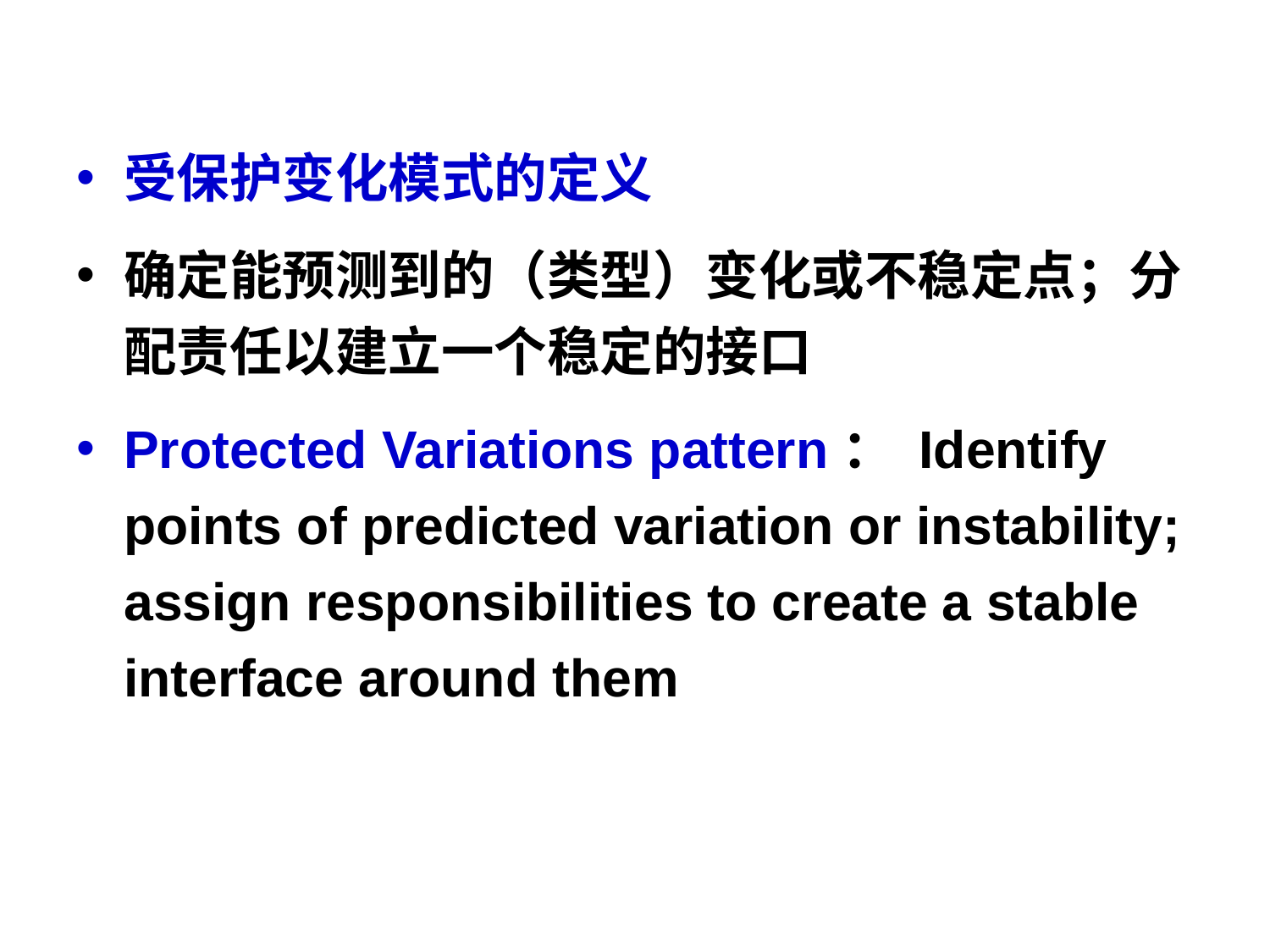

受保护变化模式的定义
确定能预测到的（类型）变化或不稳定点；分配责任以建立一个稳定的接口
Protected Variations pattern： Identify points of predicted variation or instability; assign responsibilities to create a stable interface around them